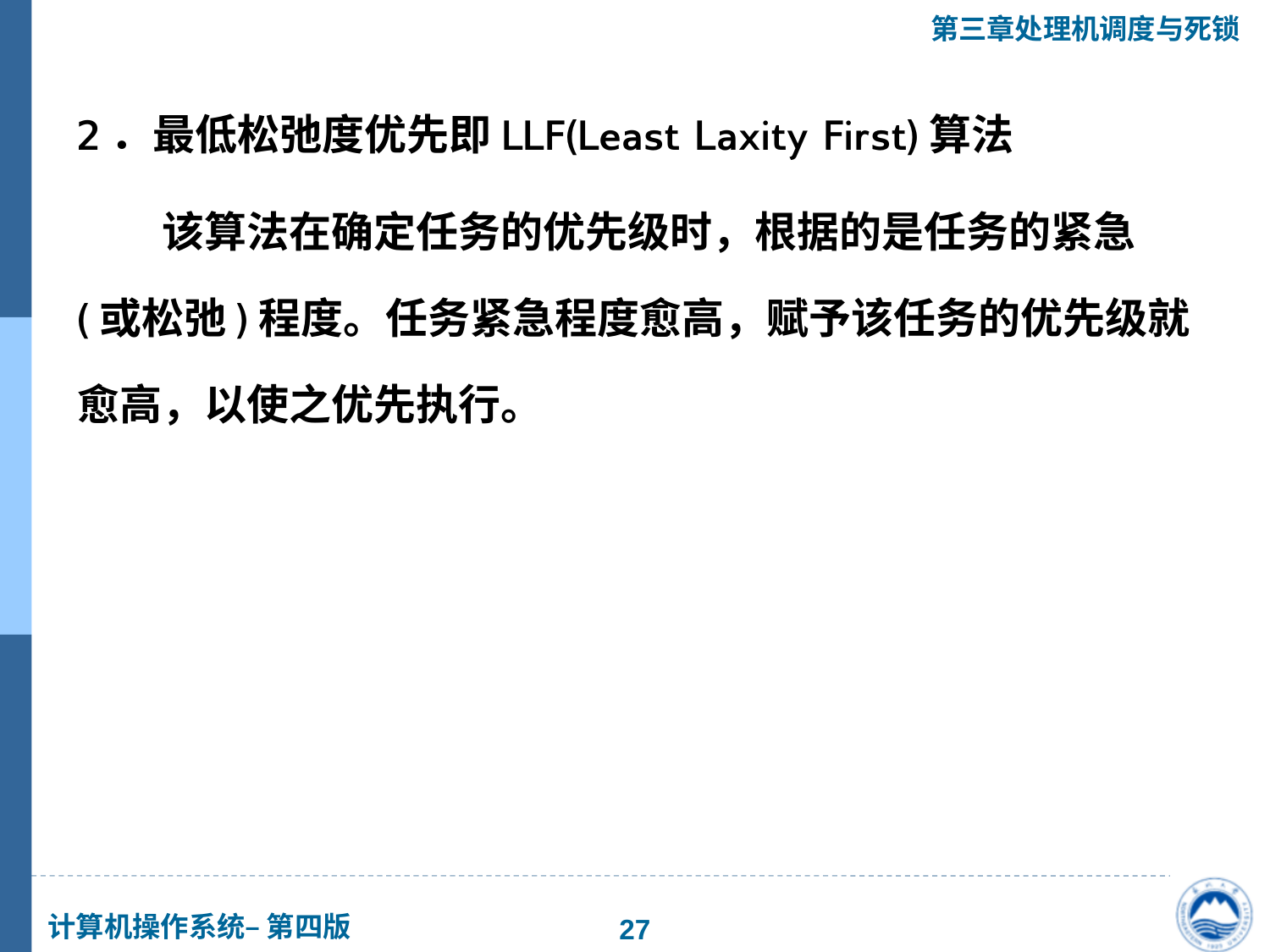

2．最低松弛度优先即LLF(Least Laxity First)算法
　　该算法在确定任务的优先级时，根据的是任务的紧急(或松弛)程度。任务紧急程度愈高，赋予该任务的优先级就愈高，以使之优先执行。